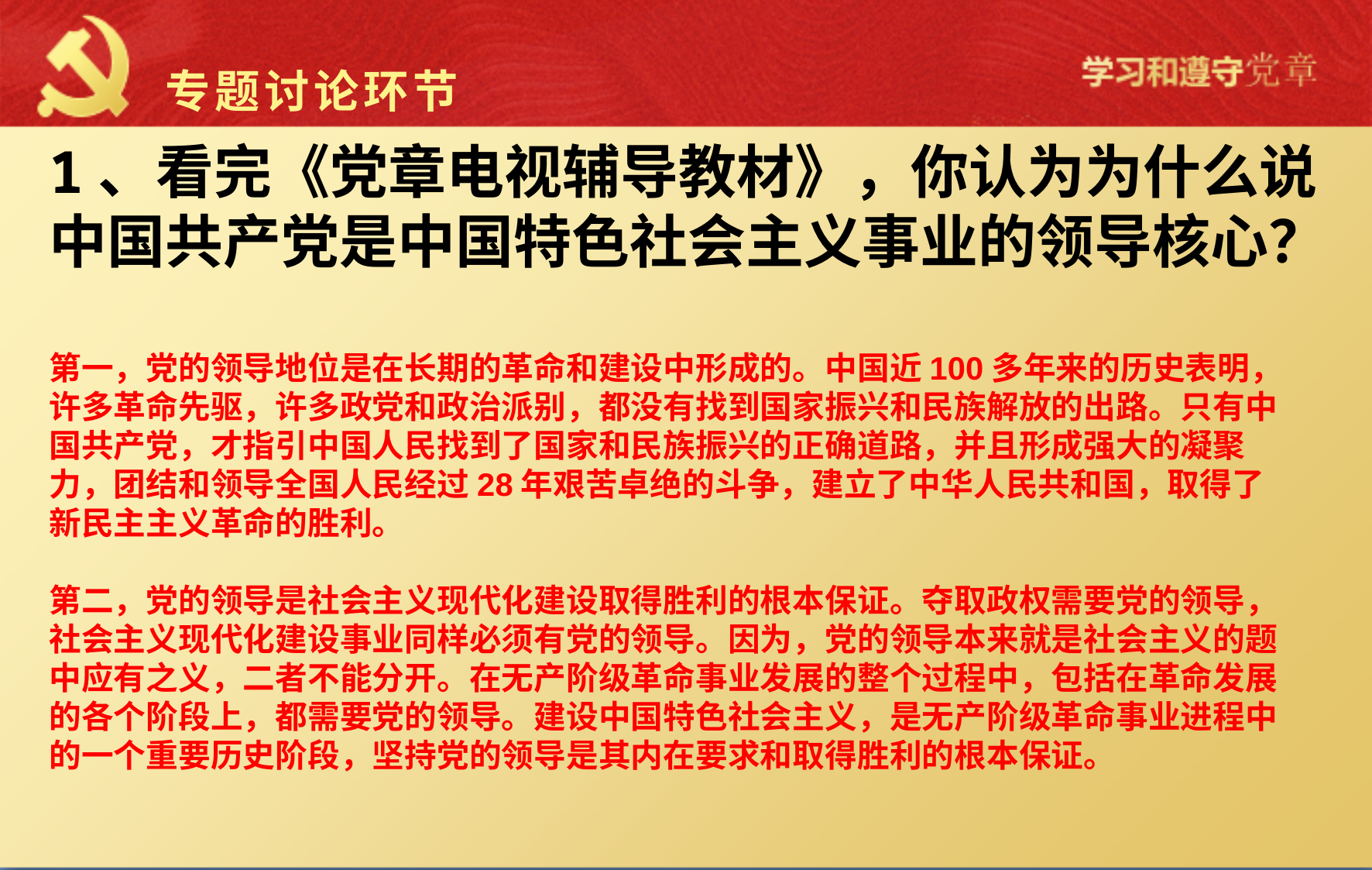

专题讨论环节
1、看完《党章电视辅导教材》，你认为为什么说中国共产党是中国特色社会主义事业的领导核心？
# 第一，党的领导地位是在长期的革命和建设中形成的。中国近100多年来的历史表明，许多革命先驱，许多政党和政治派别，都没有找到国家振兴和民族解放的出路。只有中国共产党，才指引中国人民找到了国家和民族振兴的正确道路，并且形成强大的凝聚力，团结和领导全国人民经过28年艰苦卓绝的斗争，建立了中华人民共和国，取得了新民主主义革命的胜利。 第二，党的领导是社会主义现代化建设取得胜利的根本保证。夺取政权需要党的领导，社会主义现代化建设事业同样必须有党的领导。因为，党的领导本来就是社会主义的题中应有之义，二者不能分开。在无产阶级革命事业发展的整个过程中，包括在革命发展的各个阶段上，都需要党的领导。建设中国特色社会主义，是无产阶级革命事业进程中的一个重要历史阶段，坚持党的领导是其内在要求和取得胜利的根本保证。